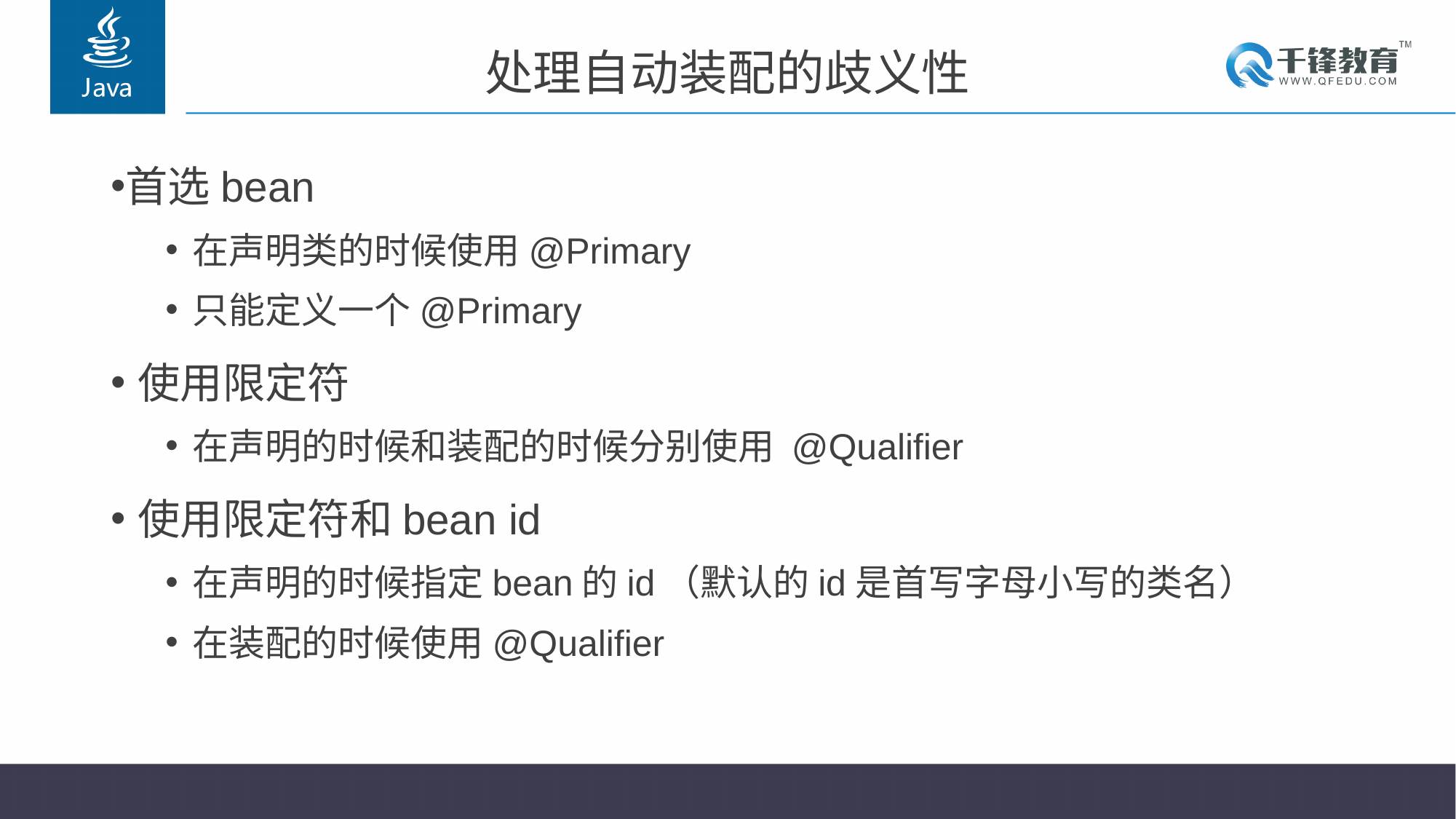

# 处理自动装配的歧义性
首选bean
在声明类的时候使用@Primary
只能定义一个@Primary
使用限定符
在声明的时候和装配的时候分别使用 @Qualifier
使用限定符和bean id
在声明的时候指定bean的id（默认的id是首写字母小写的类名）
在装配的时候使用@Qualifier